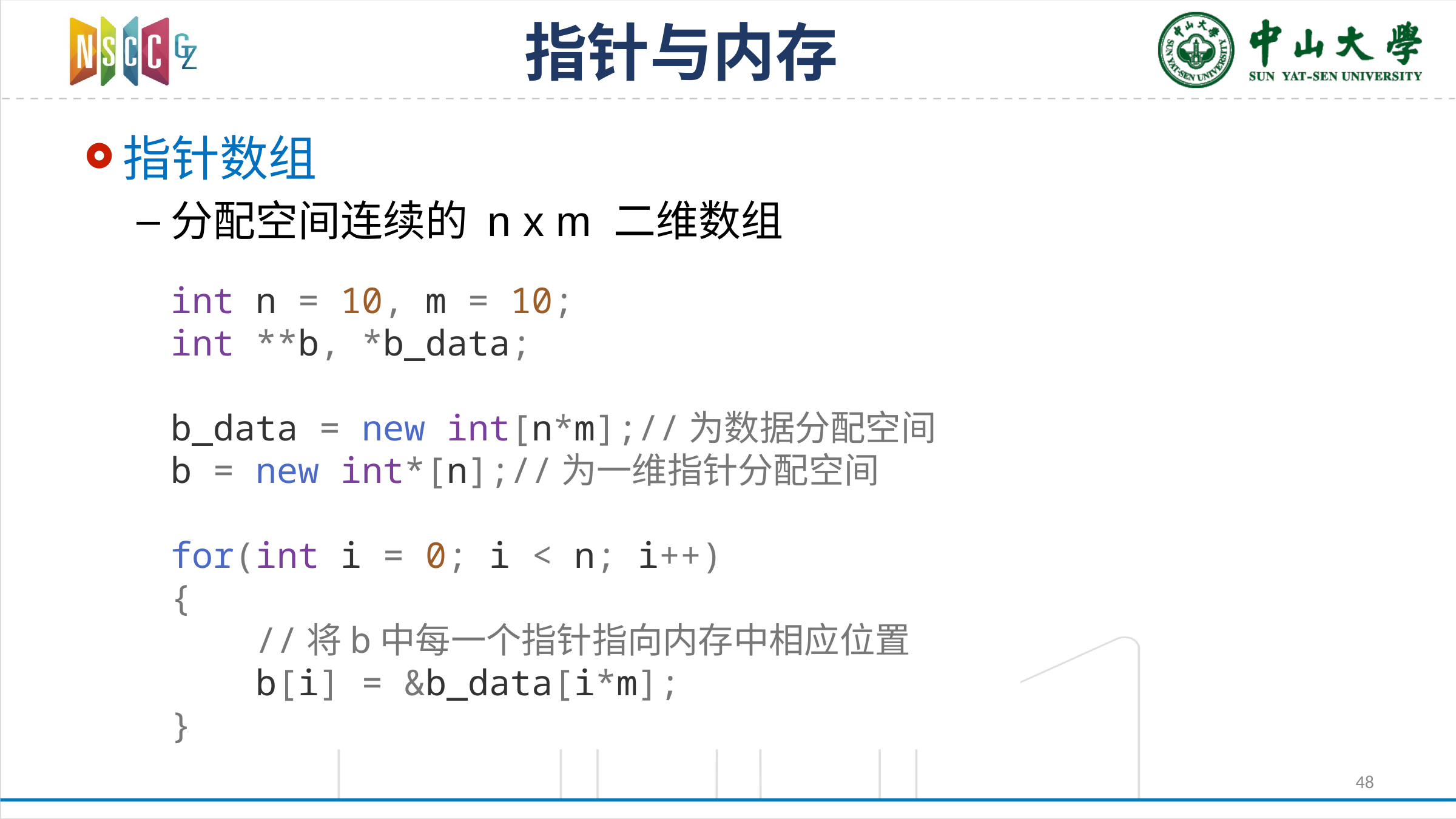

# 指针与内存
指针数组
分配空间连续的 n x m 二维数组
int n = 10, m = 10;
int **b, *b_data;
b_data = new int[n*m];//为数据分配空间
b = new int*[n];//为一维指针分配空间
for(int i = 0; i < n; i++)
{
    //将b中每一个指针指向内存中相应位置
    b[i] = &b_data[i*m];
}
48